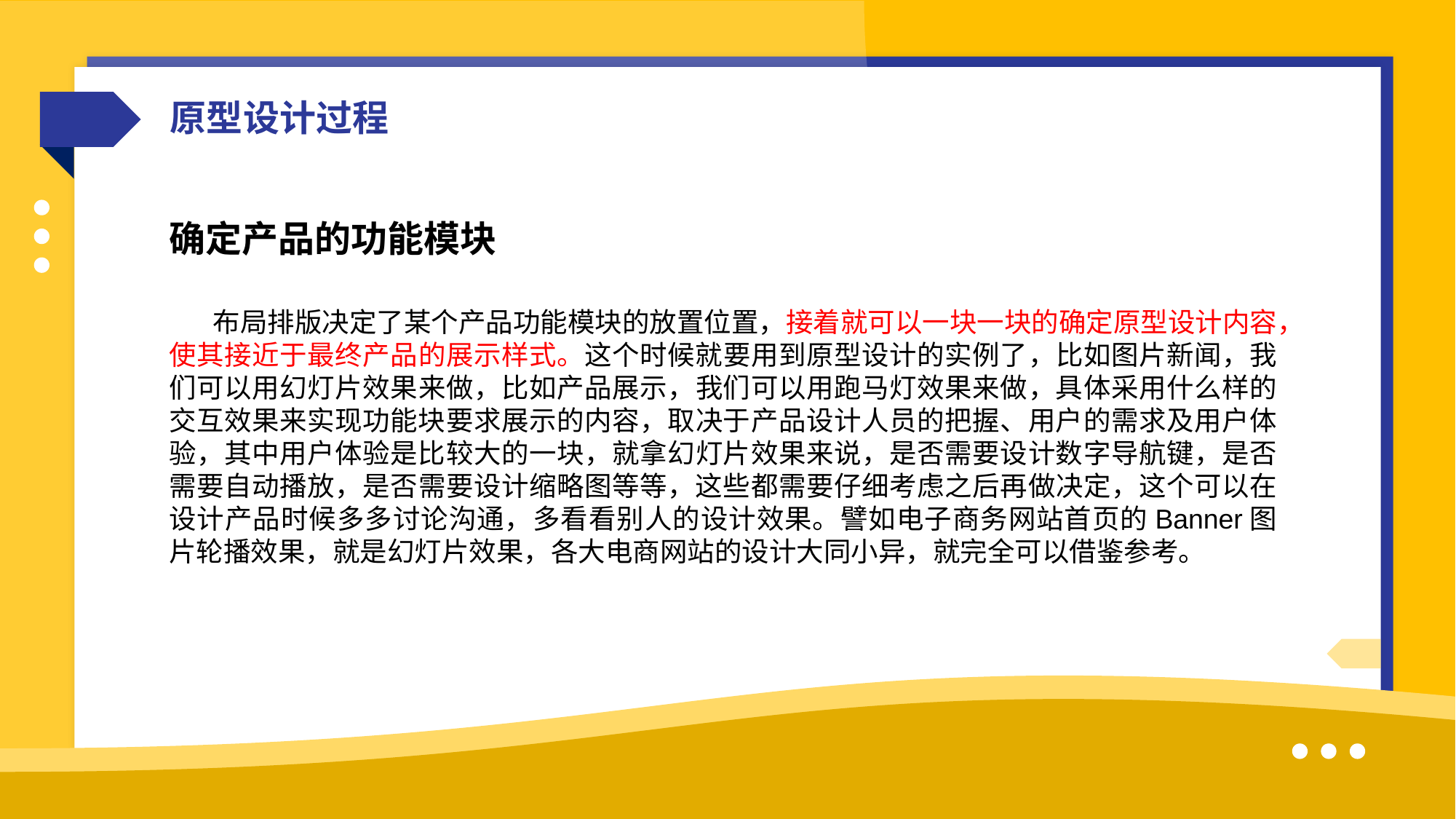

原型设计过程

确定产品的功能模块
      布局排版决定了某个产品功能模块的放置位置，接着就可以一块一块的确定原型设计内容，使其接近于最终产品的展示样式。这个时候就要用到原型设计的实例了，比如图片新闻，我们可以用幻灯片效果来做，比如产品展示，我们可以用跑马灯效果来做，具体采用什么样的交互效果来实现功能块要求展示的内容，取决于产品设计人员的把握、用户的需求及用户体验，其中用户体验是比较大的一块，就拿幻灯片效果来说，是否需要设计数字导航键，是否需要自动播放，是否需要设计缩略图等等，这些都需要仔细考虑之后再做决定，这个可以在设计产品时候多多讨论沟通，多看看别人的设计效果。譬如电子商务网站首页的Banner图片轮播效果，就是幻灯片效果，各大电商网站的设计大同小异，就完全可以借鉴参考。